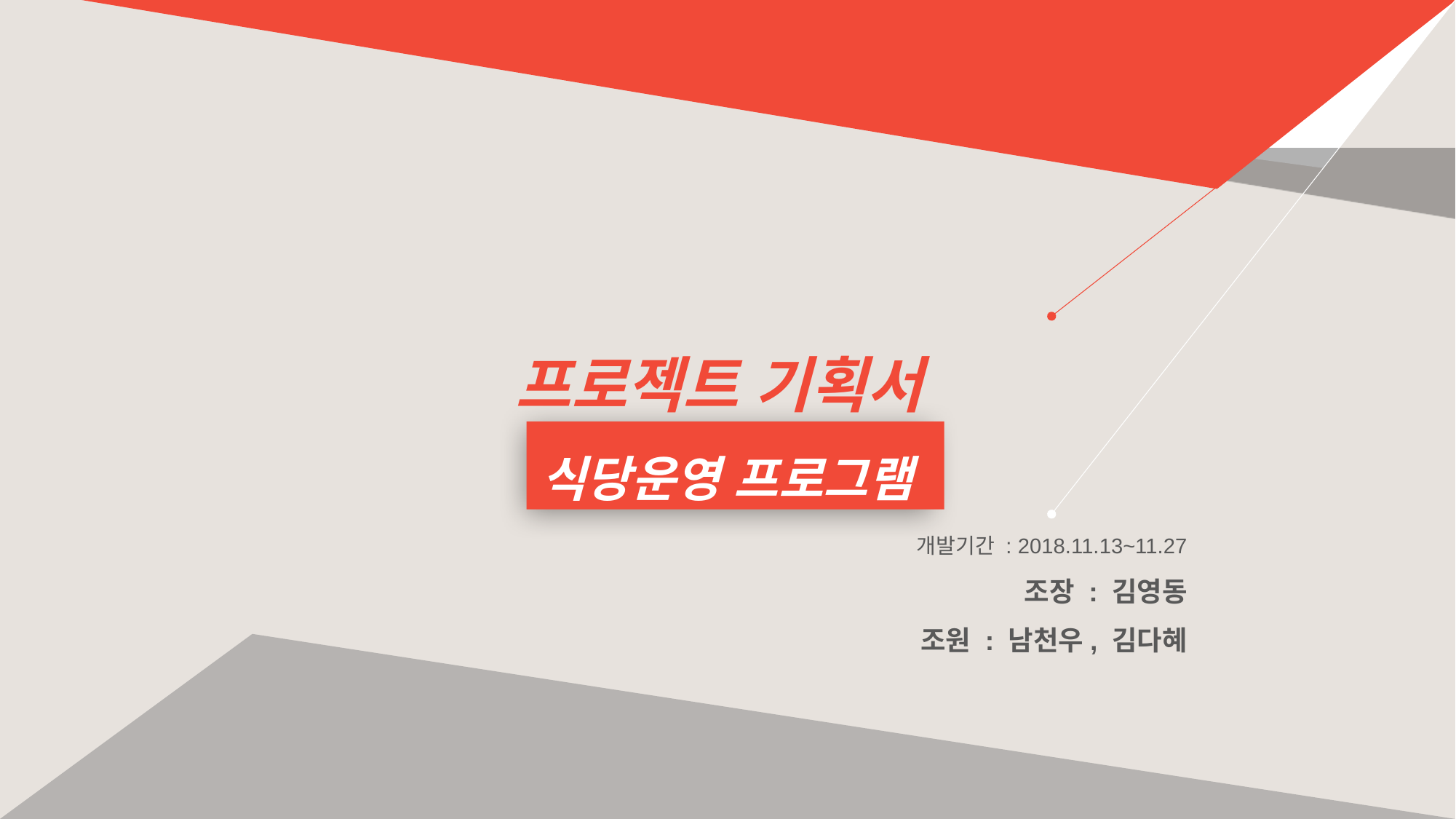

프로젝트 기획서
식당운영 프로그램

개발기간 : 2018.11.13~11.27
조장 : 김영동
조원 : 남천우, 김다혜